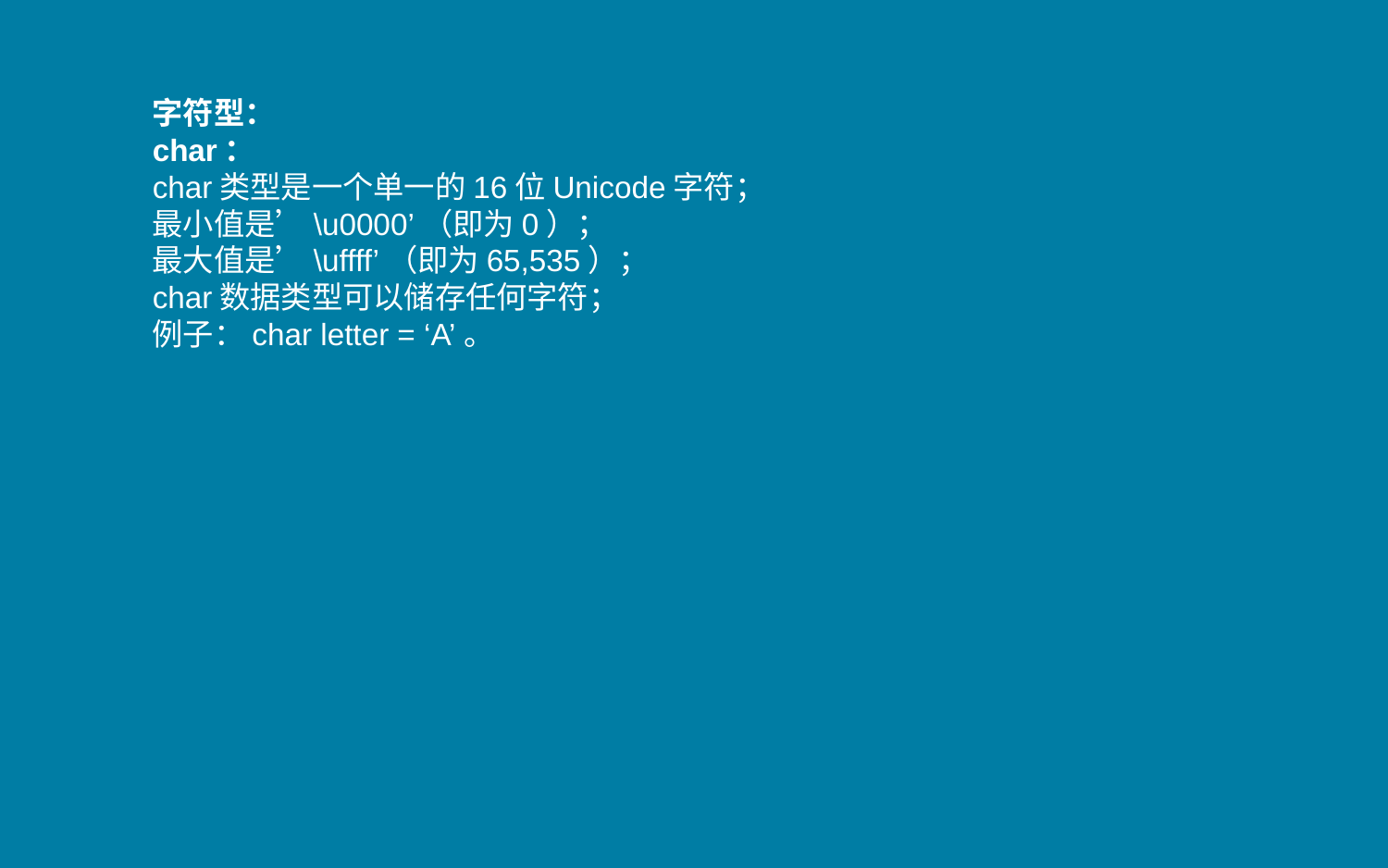

字符型：
char：
char类型是一个单一的16位Unicode字符；
最小值是’\u0000’（即为0）；
最大值是’\uffff’（即为65,535）；
char数据类型可以储存任何字符；
例子：char letter = ‘A’。